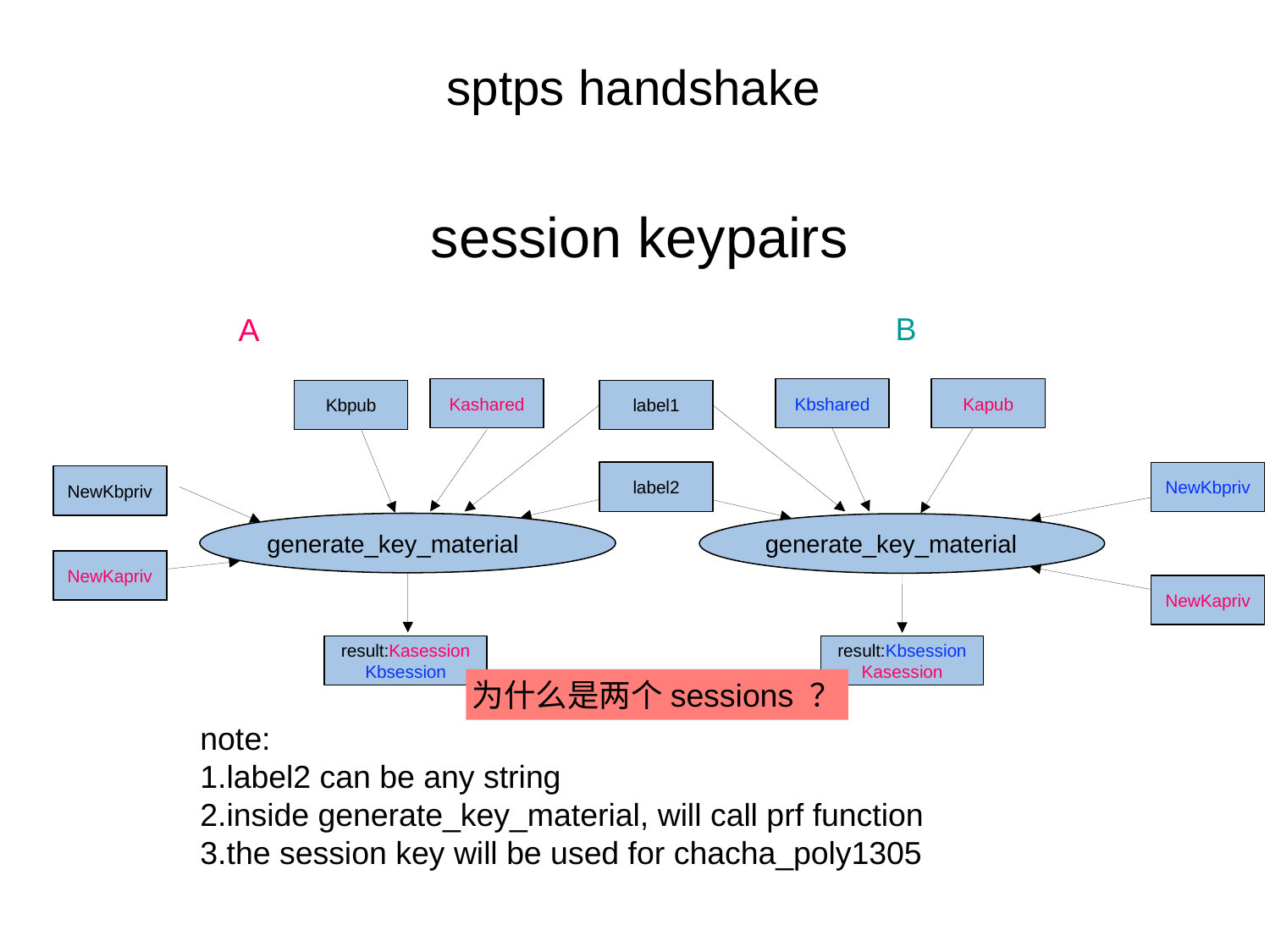

sptps handshake
session keypairs
B
A

Kashared

Kbshared

Kapub

Kbpub

label1

label2

NewKbpriv

NewKbpriv

generate_key_material

generate_key_material

NewKapriv

NewKapriv
result:Kasession
Kbsession

result:Kbsession
Kasession

为什么是两个sessions ？
note:
1.label2 can be any string
2.inside generate_key_material, will call prf function
3.the session key will be used for chacha_poly1305